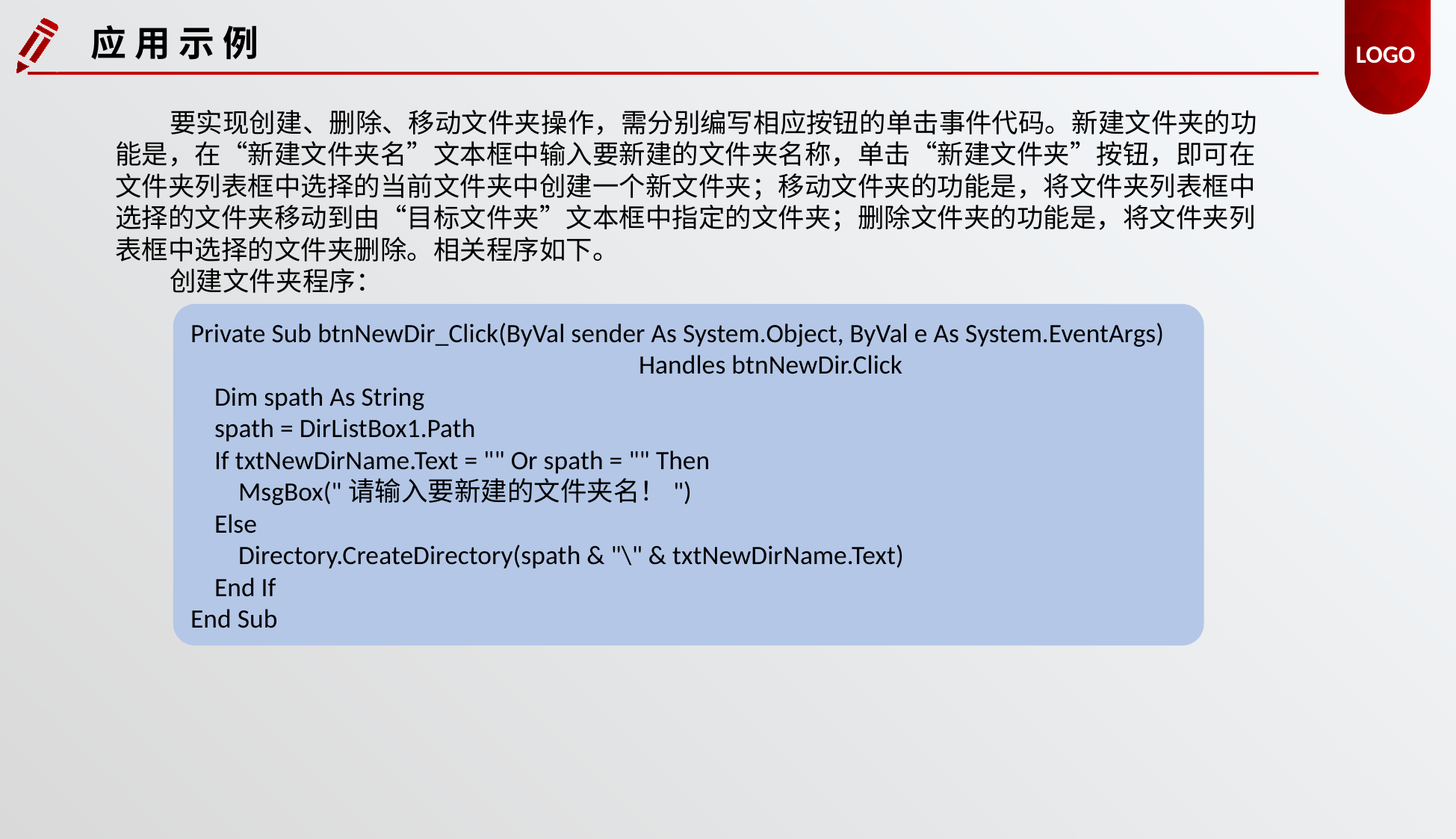

应 用 示 例
要实现创建、删除、移动文件夹操作，需分别编写相应按钮的单击事件代码。新建文件夹的功能是，在“新建文件夹名”文本框中输入要新建的文件夹名称，单击“新建文件夹”按钮，即可在文件夹列表框中选择的当前文件夹中创建一个新文件夹；移动文件夹的功能是，将文件夹列表框中选择的文件夹移动到由“目标文件夹”文本框中指定的文件夹；删除文件夹的功能是，将文件夹列表框中选择的文件夹删除。相关程序如下。
创建文件夹程序：
Private Sub btnNewDir_Click(ByVal sender As System.Object, ByVal e As System.EventArgs)
				Handles btnNewDir.Click
    Dim spath As String
    spath = DirListBox1.Path
    If txtNewDirName.Text = "" Or spath = "" Then
        MsgBox("请输入要新建的文件夹名！")
    Else
        Directory.CreateDirectory(spath & "\" & txtNewDirName.Text)
    End If
End Sub